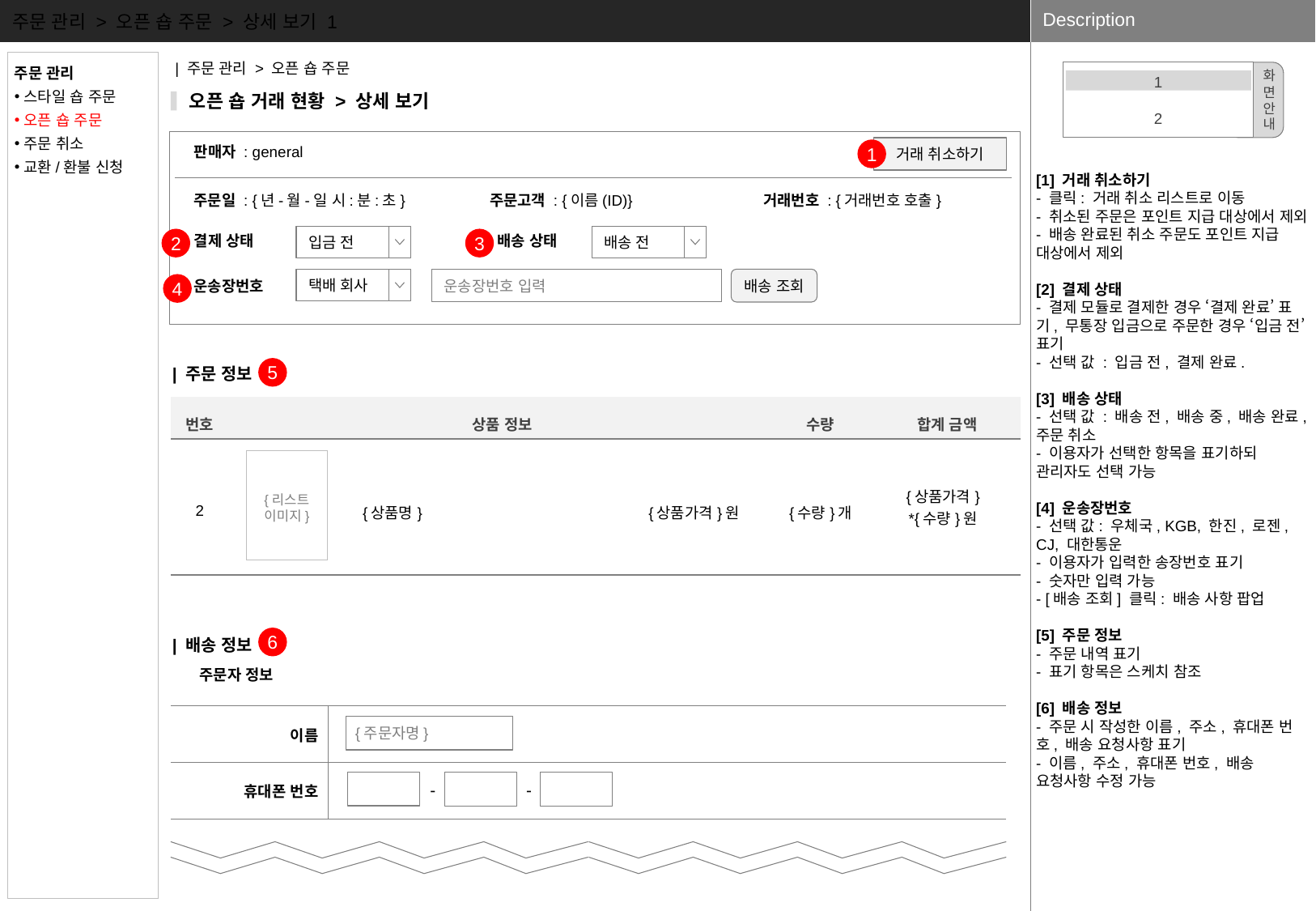

주문 관리 > 오픈 숍 주문 > 상세 보기 1

[1] 거래 취소하기
- 클릭: 거래 취소 리스트로 이동
- 취소된 주문은 포인트 지급 대상에서 제외
- 배송 완료된 취소 주문도 포인트 지급 대상에서 제외

[2] 결제 상태
- 결제 모듈로 결제한 경우 ‘결제 완료’ 표기, 무통장 입금으로 주문한 경우 ‘입금 전’ 표기
- 선택 값 : 입금 전, 결제 완료.

[3] 배송 상태
- 선택 값 : 배송 전, 배송 중, 배송 완료, 주문 취소
- 이용자가 선택한 항목을 표기하되 관리자도 선택 가능

[4] 운송장번호
- 선택 값: 우체국, KGB, 한진, 로젠, CJ, 대한통운
- 이용자가 입력한 송장번호 표기
- 숫자만 입력 가능
- [배송 조회] 클릭: 배송 사항 팝업

[5] 주문 정보
- 주문 내역 표기
- 표기 항목은 스케치 참조

[6] 배송 정보
- 주문 시 작성한 이름, 주소, 휴대폰 번호, 배송 요청사항 표기
- 이름, 주소, 휴대폰 번호, 배송 요청사항 수정 가능
주문 관리
스타일 숍 주문
오픈 숍 주문
주문 취소
교환/환불 신청
| 주문 관리 > 오픈 숍 주문
1

2
화
면
안
내

오픈 숍 거래 현황 > 상세 보기

판매자 : general
거래 취소하기
1
주문일 : {년-월-일 시:분:초}                   주문고객 : {이름(ID)}                              거래번호 : {거래번호 호출}
결제 상태
배송 상태
입금 전

배송 전

2
3

택배 회사

배송 조회
 운송장번호 입력
운송장번호
4

5
| 주문 정보
| 번호 | 상품 정보 |  |  | 수량 | 합계 금액 |
| --- | --- | --- | --- | --- | --- |
| 2 |  | {상품명} | {상품가격}원 | {수량}개 | {상품가격} \*{수량}원 |
|  |
| --- |
{리스트
이미지}
6
| 배송 정보
주문자 정보
| 이름 |  |
| --- | --- |
| 휴대폰 번호 |  |
 {주문자명}

-
-